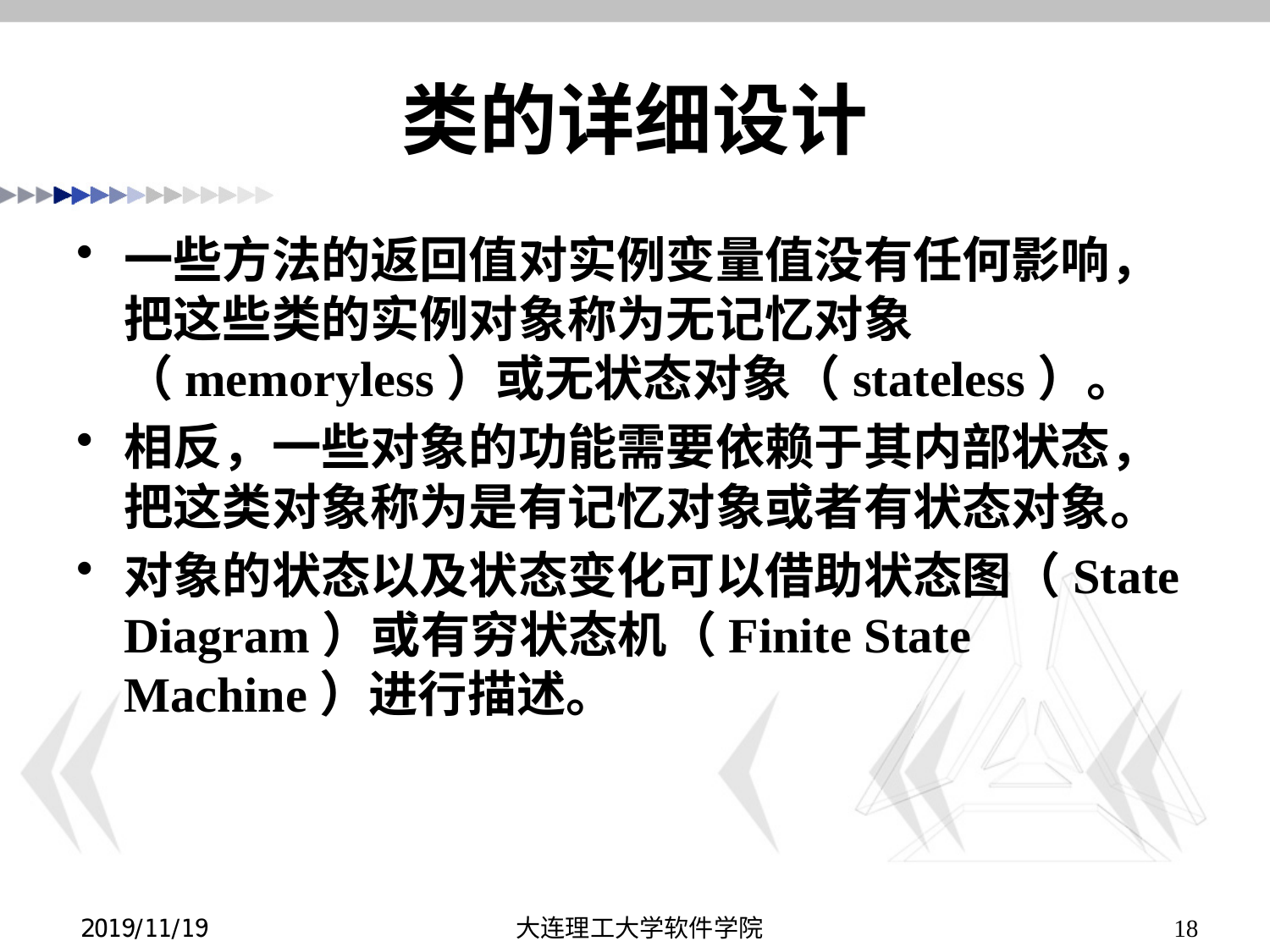

# 类的详细设计
一些方法的返回值对实例变量值没有任何影响，把这些类的实例对象称为无记忆对象（memoryless）或无状态对象（stateless）。
相反，一些对象的功能需要依赖于其内部状态，把这类对象称为是有记忆对象或者有状态对象。
对象的状态以及状态变化可以借助状态图（State Diagram）或有穷状态机（Finite State Machine）进行描述。

2019/11/19
大连理工大学软件学院
18